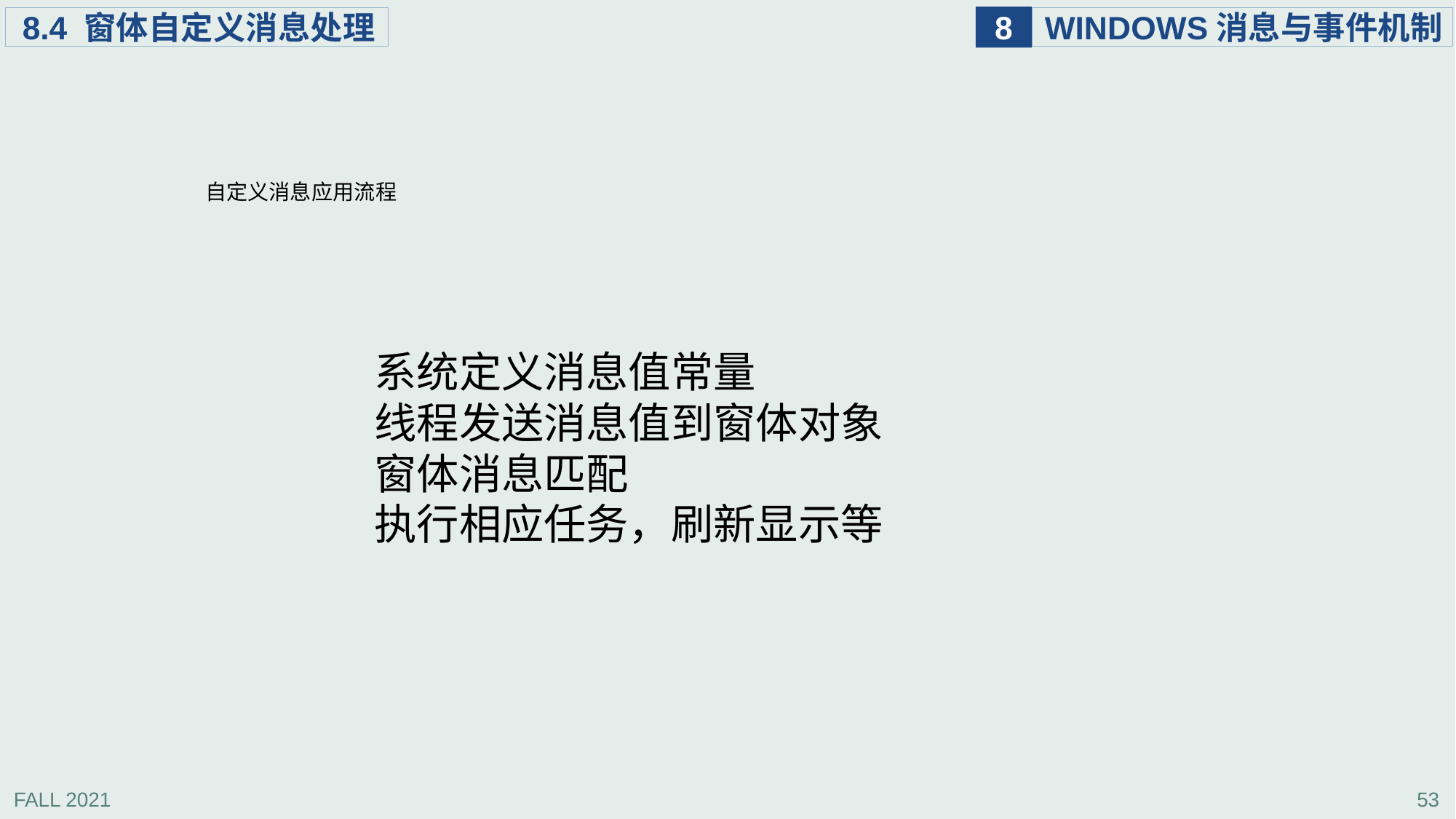

自定义消息应用流程
 系统定义消息值常量
 线程发送消息值到窗体对象
 窗体消息匹配
 执行相应任务，刷新显示等